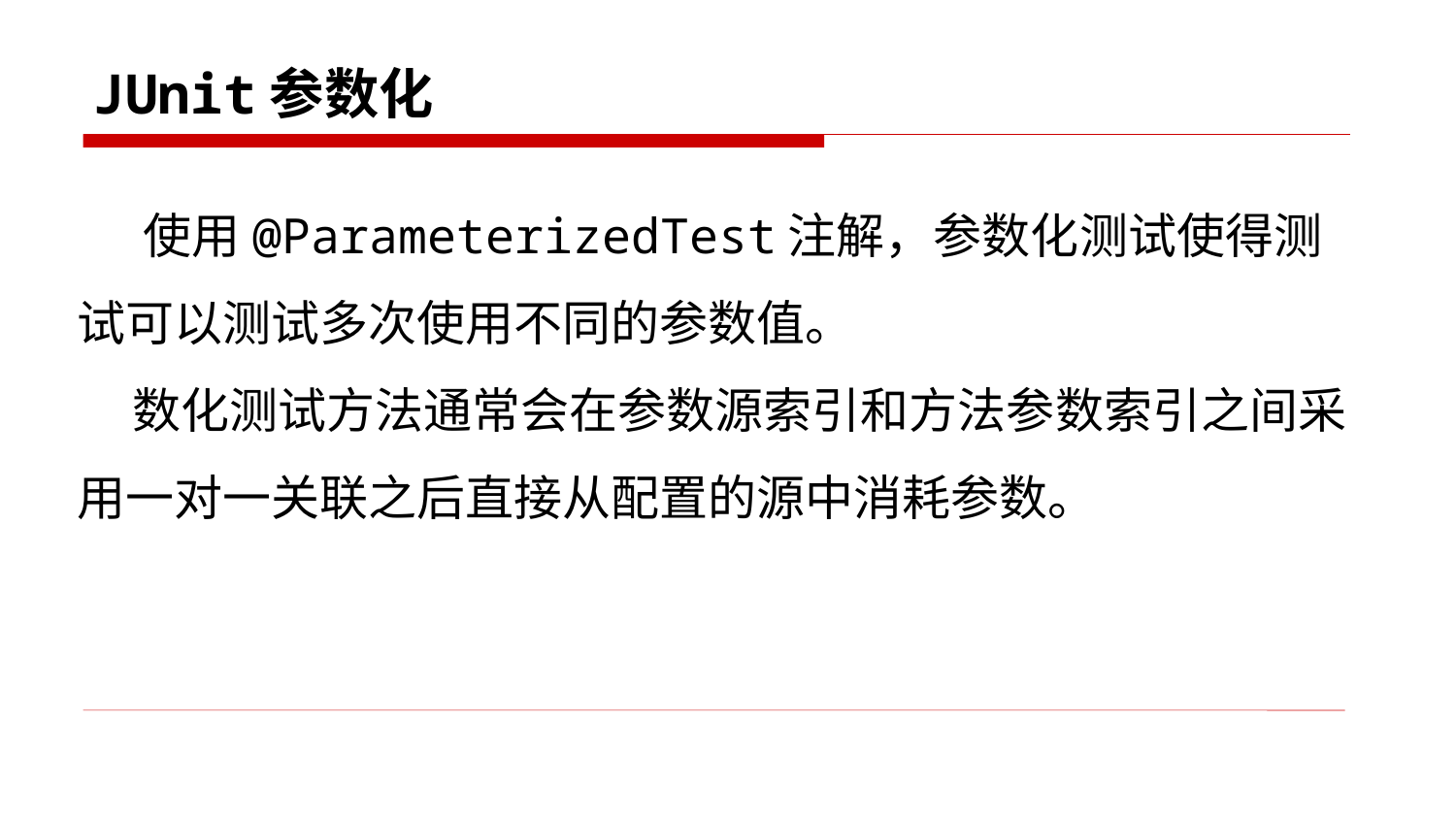

# JUnit参数化

     使用@ParameterizedTest注解，参数化测试使得测试可以测试多次使用不同的参数值。
    数化测试方法通常会在参数源索引和方法参数索引之间采用一对一关联之后直接从配置的源中消耗参数。